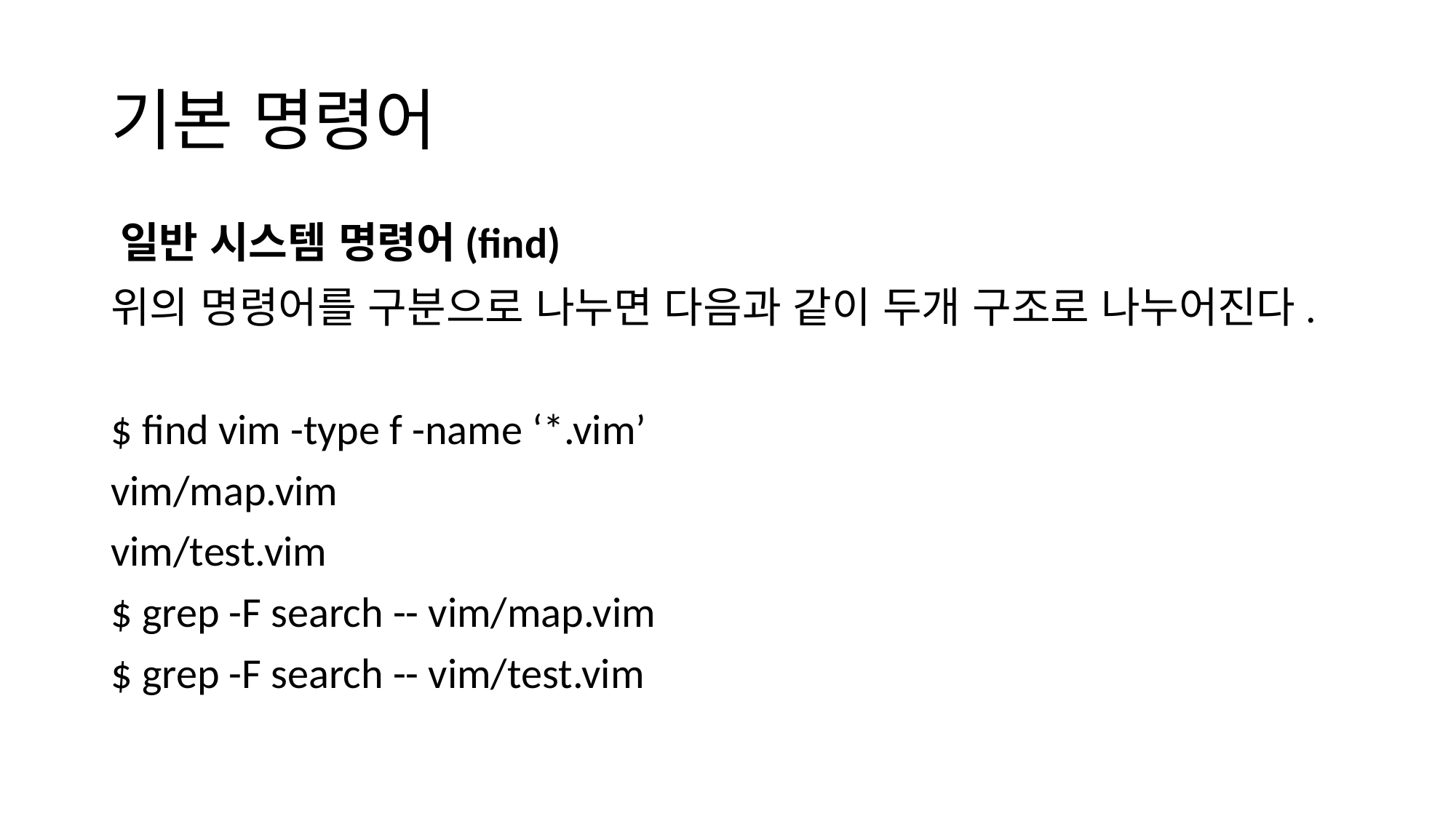

# 기본 명령어
일반 시스템 명령어(find)
위의 명령어를 구분으로 나누면 다음과 같이 두개 구조로 나누어진다.

$ find vim -type f -name ‘*.vim’
vim/map.vim
vim/test.vim
$ grep -F search -- vim/map.vim
$ grep -F search -- vim/test.vim